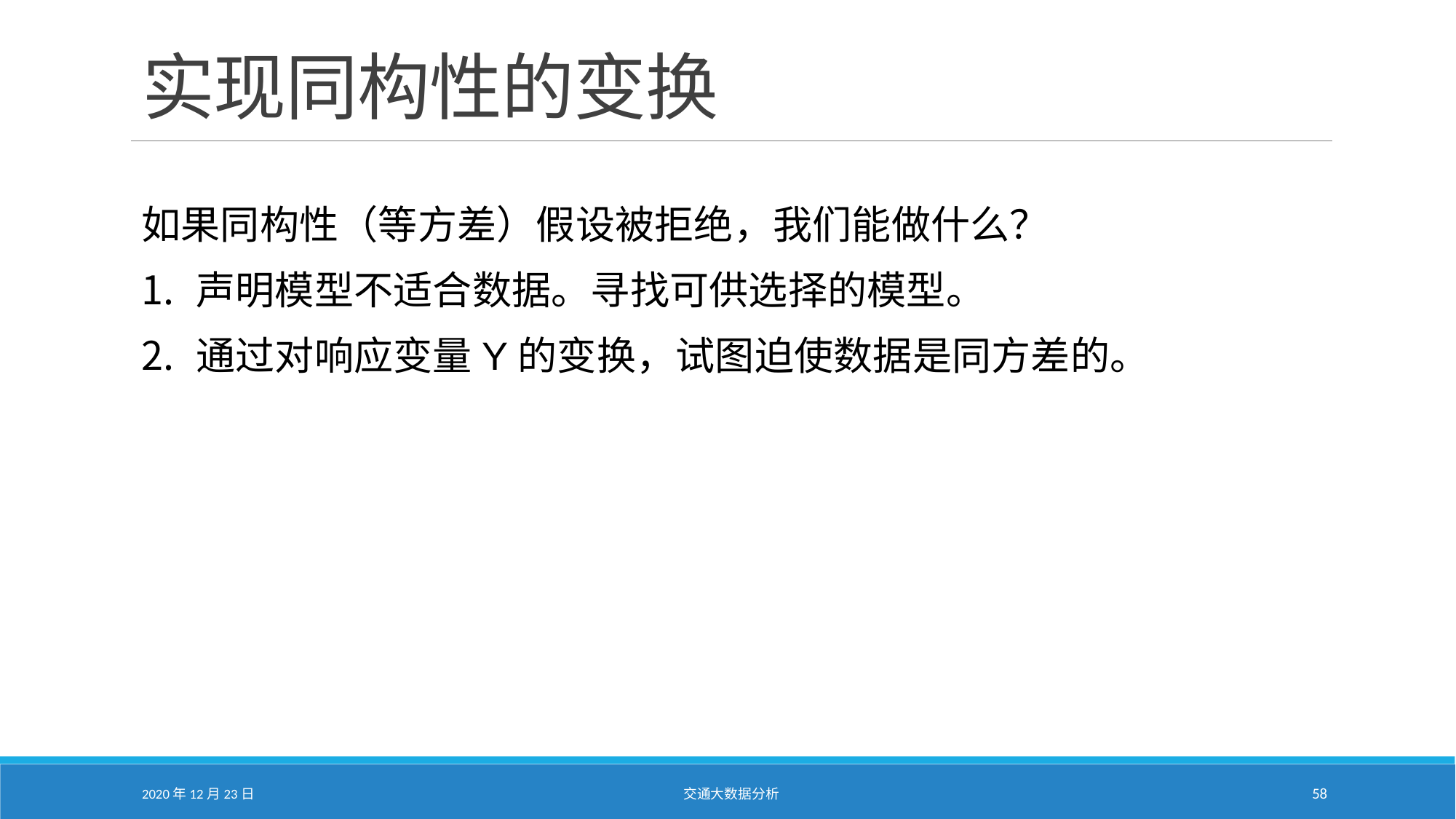

# 实现同构性的变换
如果同构性（等方差）假设被拒绝，我们能做什么？
声明模型不适合数据。寻找可供选择的模型。
通过对响应变量Y的变换，试图迫使数据是同方差的。
2020年12月23日
交通大数据分析
58